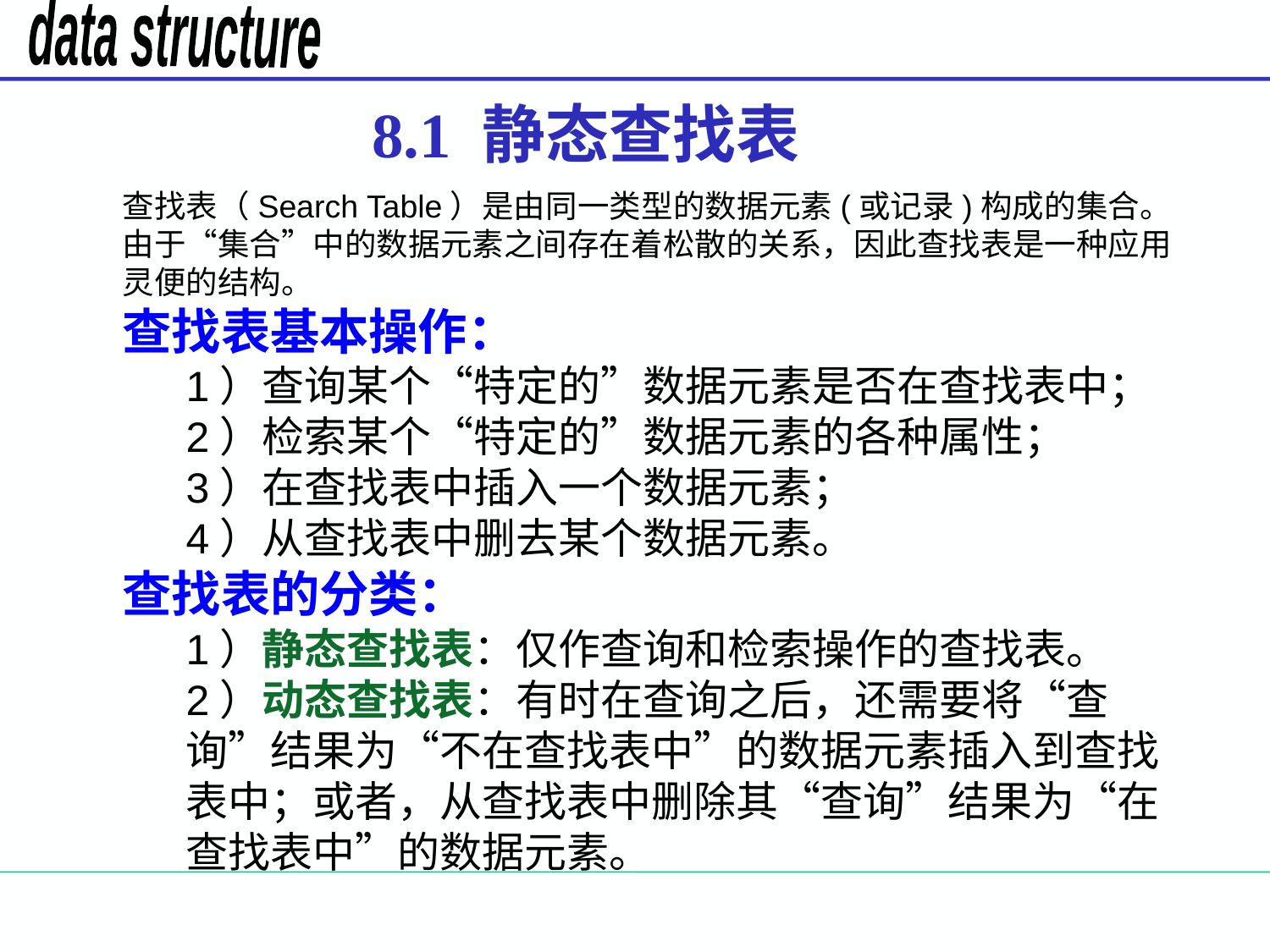

# 8.1 静态查找表
查找表（Search Table）是由同一类型的数据元素(或记录)构成的集合。由于“集合”中的数据元素之间存在着松散的关系，因此查找表是一种应用灵便的结构。
查找表基本操作：
1）查询某个“特定的”数据元素是否在查找表中；
2）检索某个“特定的”数据元素的各种属性；
3）在查找表中插入一个数据元素；
4）从查找表中删去某个数据元素。
查找表的分类：
1）静态查找表：仅作查询和检索操作的查找表。
2）动态查找表：有时在查询之后，还需要将“查询”结果为“不在查找表中”的数据元素插入到查找表中；或者，从查找表中删除其“查询”结果为“在查找表中”的数据元素。